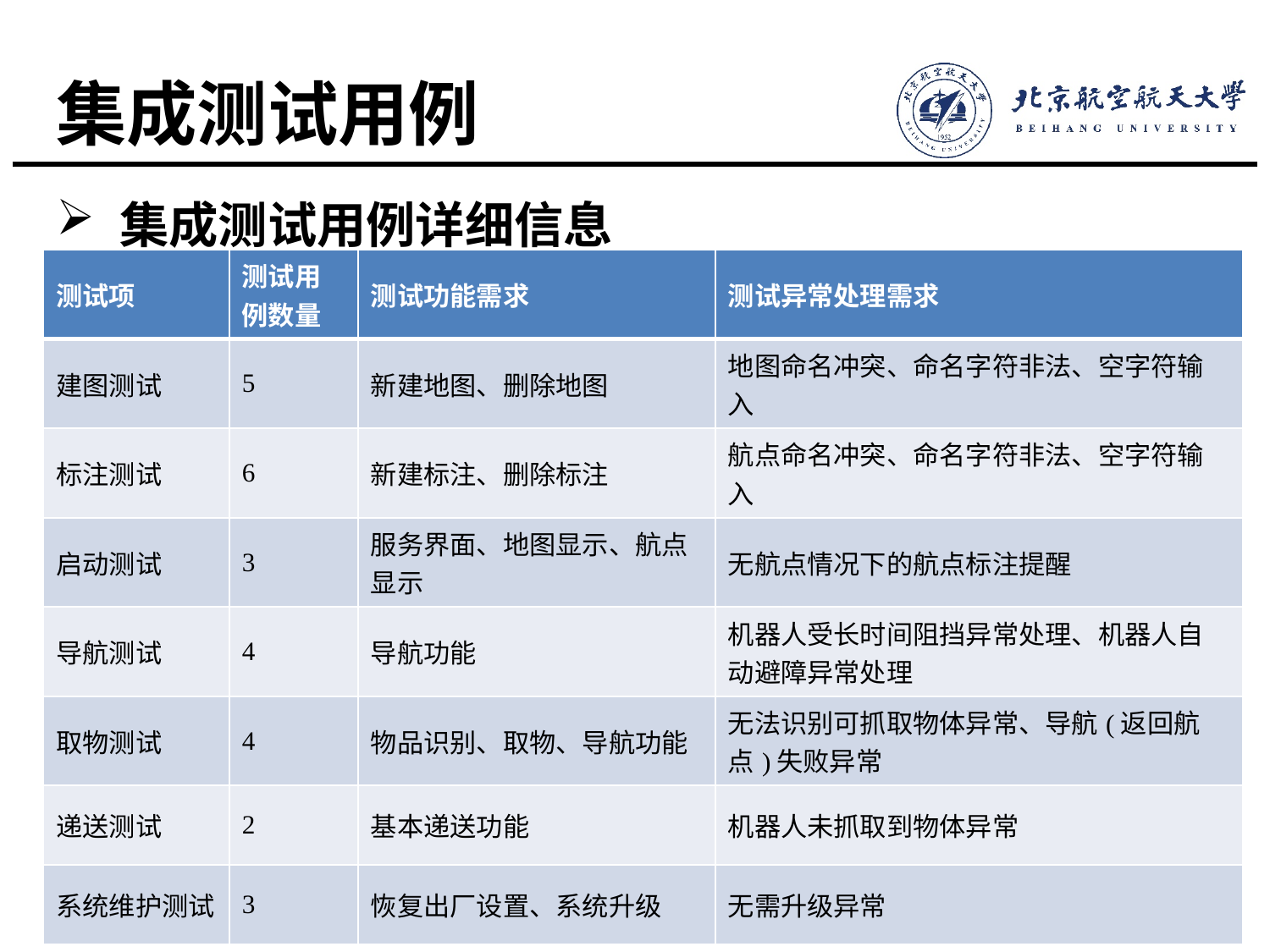

# 集成测试用例
集成测试用例详细信息
| 测试项 | 测试用例数量 | 测试功能需求 | 测试异常处理需求 |
| --- | --- | --- | --- |
| 建图测试 | 5 | 新建地图、删除地图 | 地图命名冲突、命名字符非法、空字符输入 |
| 标注测试 | 6 | 新建标注、删除标注 | 航点命名冲突、命名字符非法、空字符输入 |
| 启动测试 | 3 | 服务界面、地图显示、航点显示 | 无航点情况下的航点标注提醒 |
| 导航测试 | 4 | 导航功能 | 机器人受长时间阻挡异常处理、机器人自动避障异常处理 |
| 取物测试 | 4 | 物品识别、取物、导航功能 | 无法识别可抓取物体异常、导航(返回航点)失败异常 |
| 递送测试 | 2 | 基本递送功能 | 机器人未抓取到物体异常 |
| 系统维护测试 | 3 | 恢复出厂设置、系统升级 | 无需升级异常 |
12